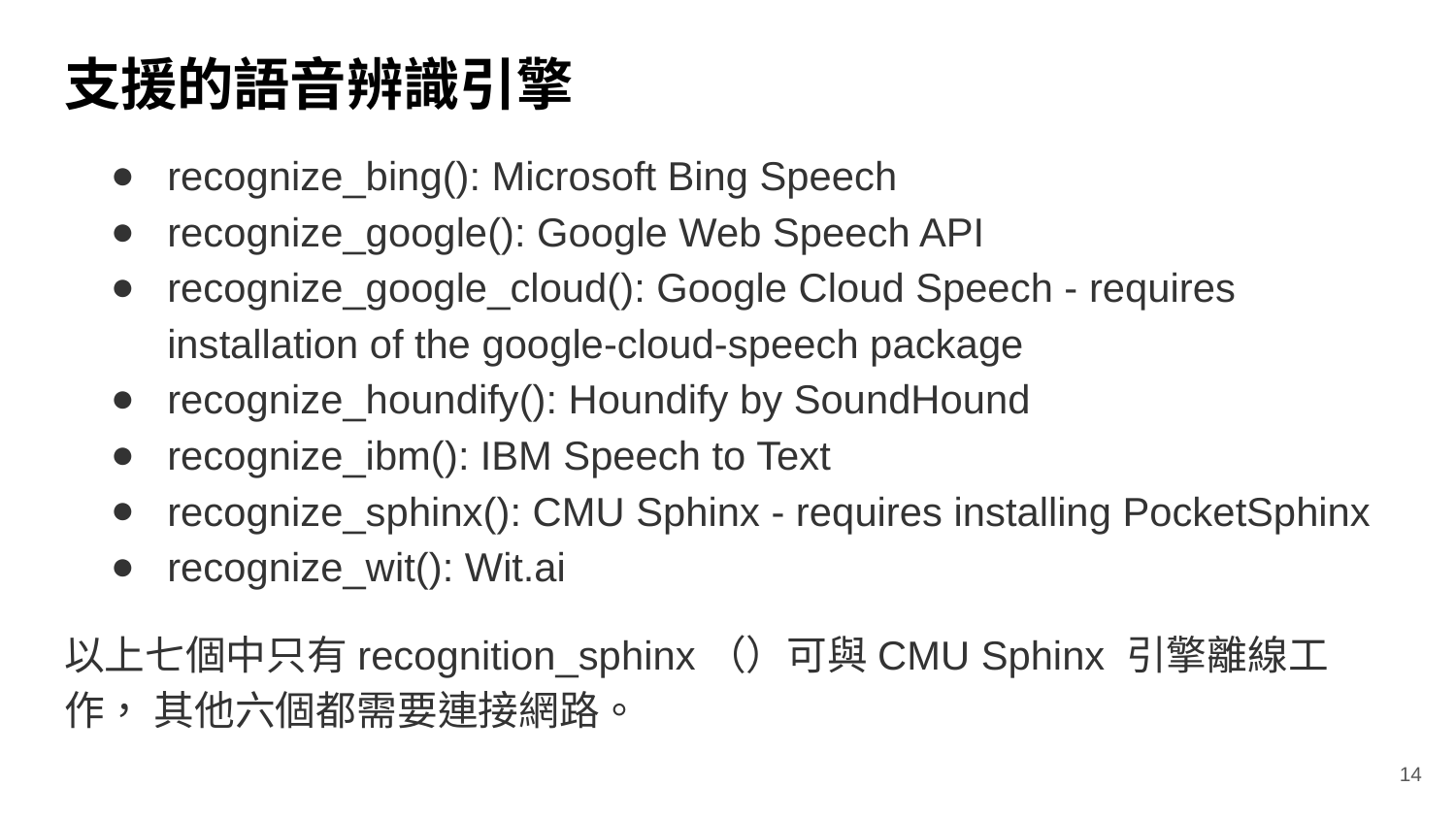

# 支援的語音辨識引擎
recognize_bing(): Microsoft Bing Speech
recognize_google(): Google Web Speech API
recognize_google_cloud(): Google Cloud Speech - requires installation of the google-cloud-speech package
recognize_houndify(): Houndify by SoundHound
recognize_ibm(): IBM Speech to Text
recognize_sphinx(): CMU Sphinx - requires installing PocketSphinx
recognize_wit(): Wit.ai
以上七個中只有recognition_sphinx（）可與CMU Sphinx 引擎離線工作， 其他六個都需要連接網路。

14